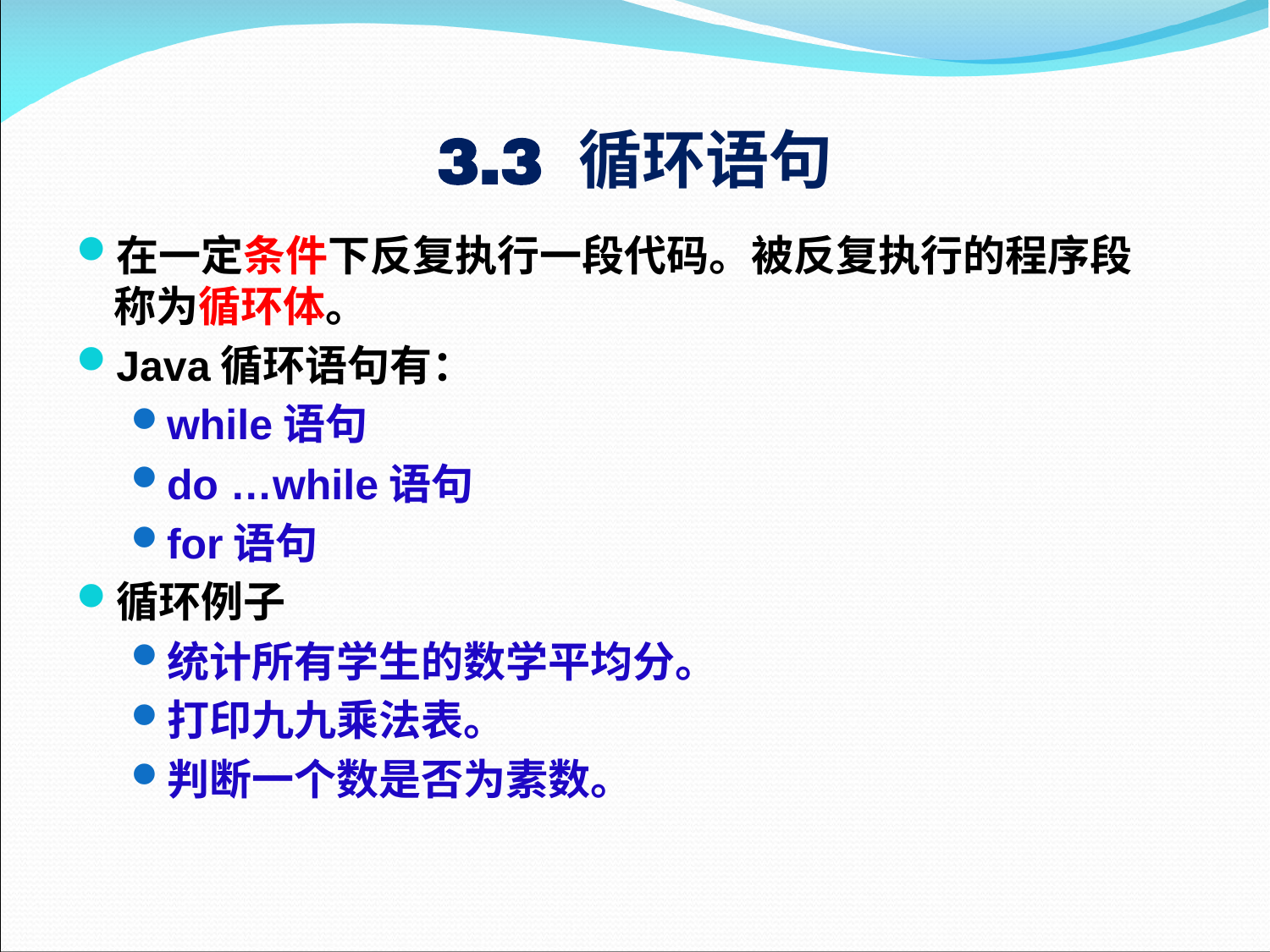

# 3.3 循环语句
在一定条件下反复执行一段代码。被反复执行的程序段称为循环体。
Java循环语句有：
while语句
do …while语句
for语句
循环例子
统计所有学生的数学平均分。
打印九九乘法表。
判断一个数是否为素数。